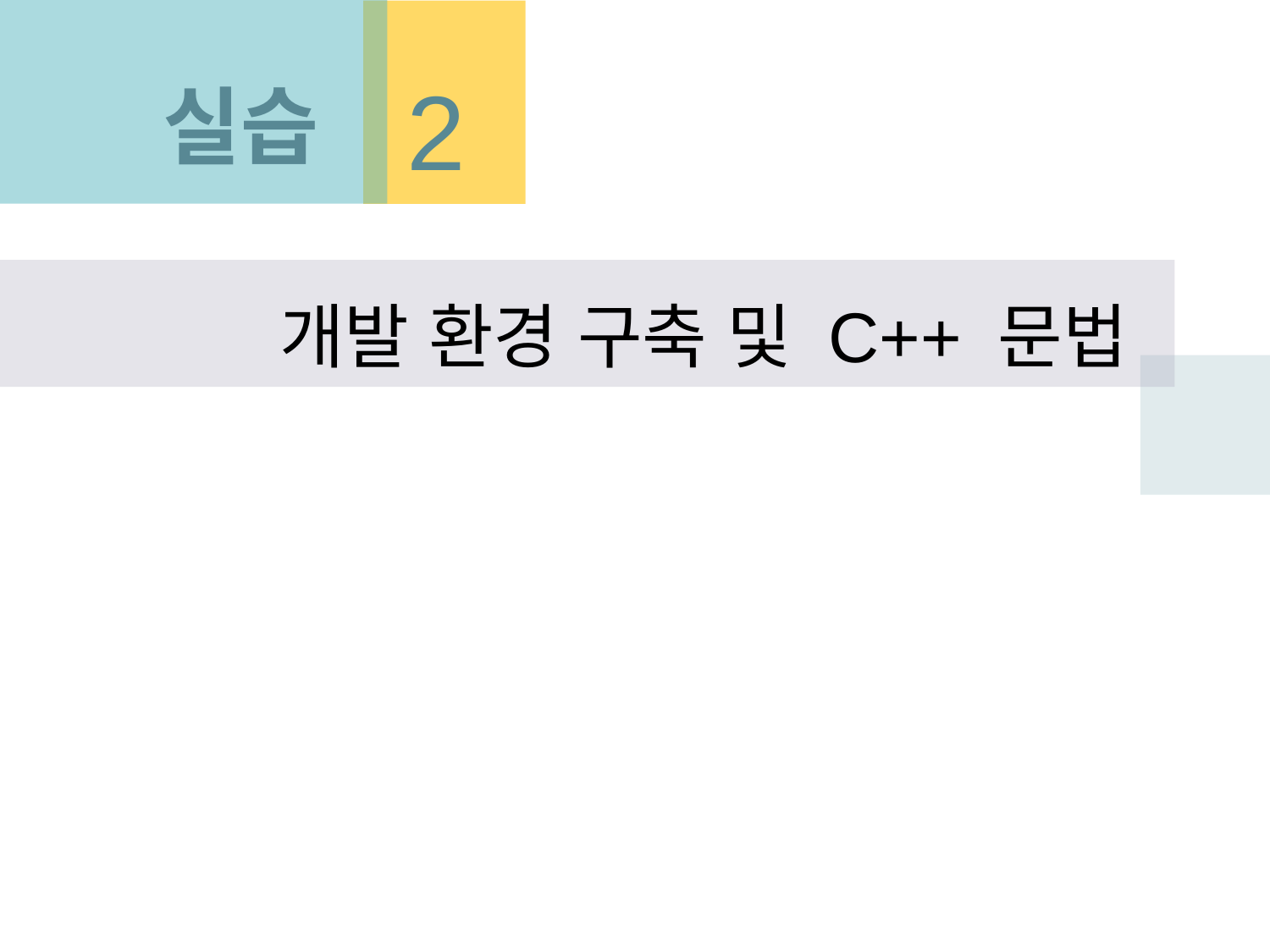

2
개발 환경 구축 및 C++ 문법